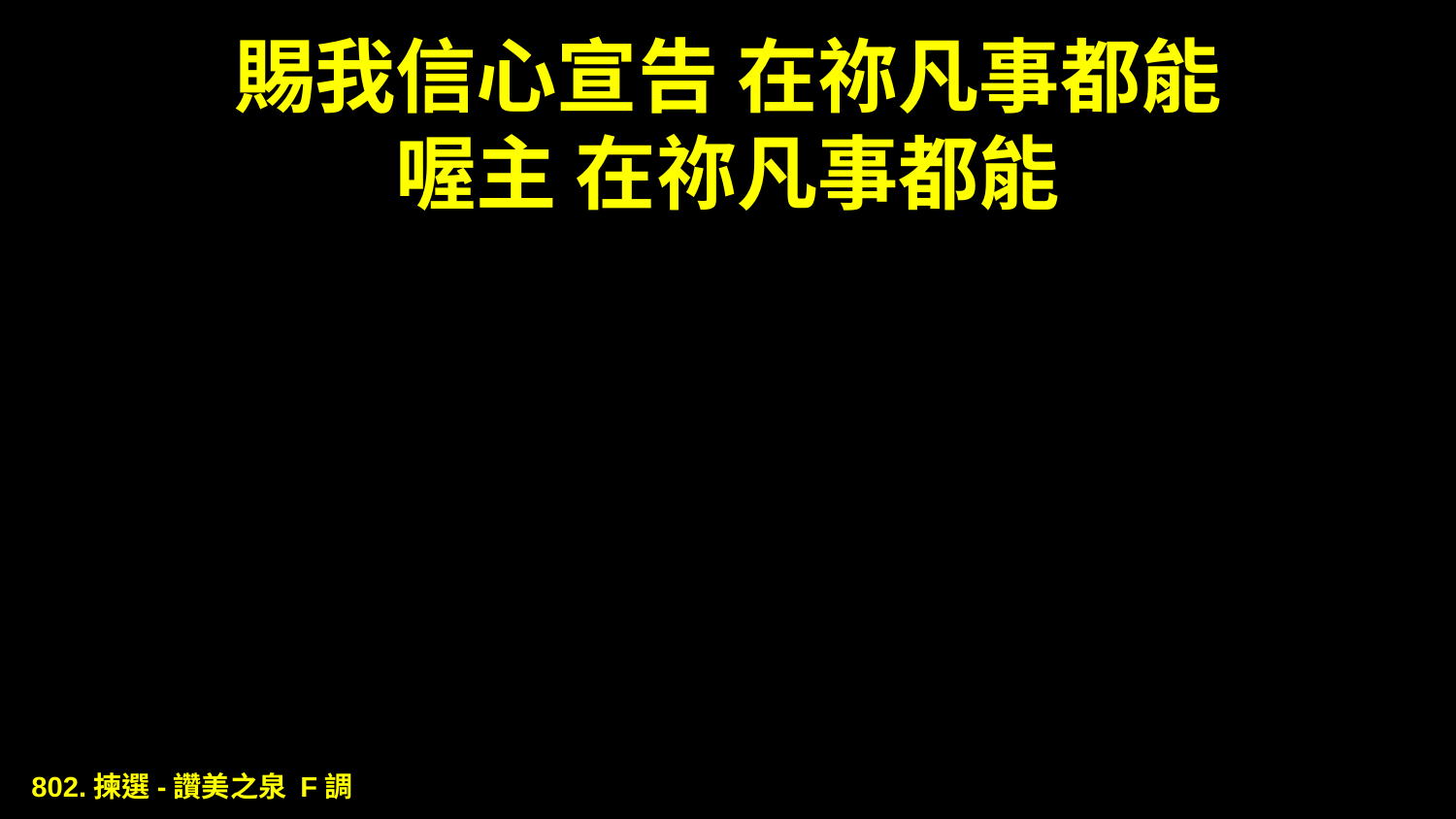

# 賜我信心宣告 在祢凡事都能 喔主 在祢凡事都能
802.揀選-讚美之泉 F調